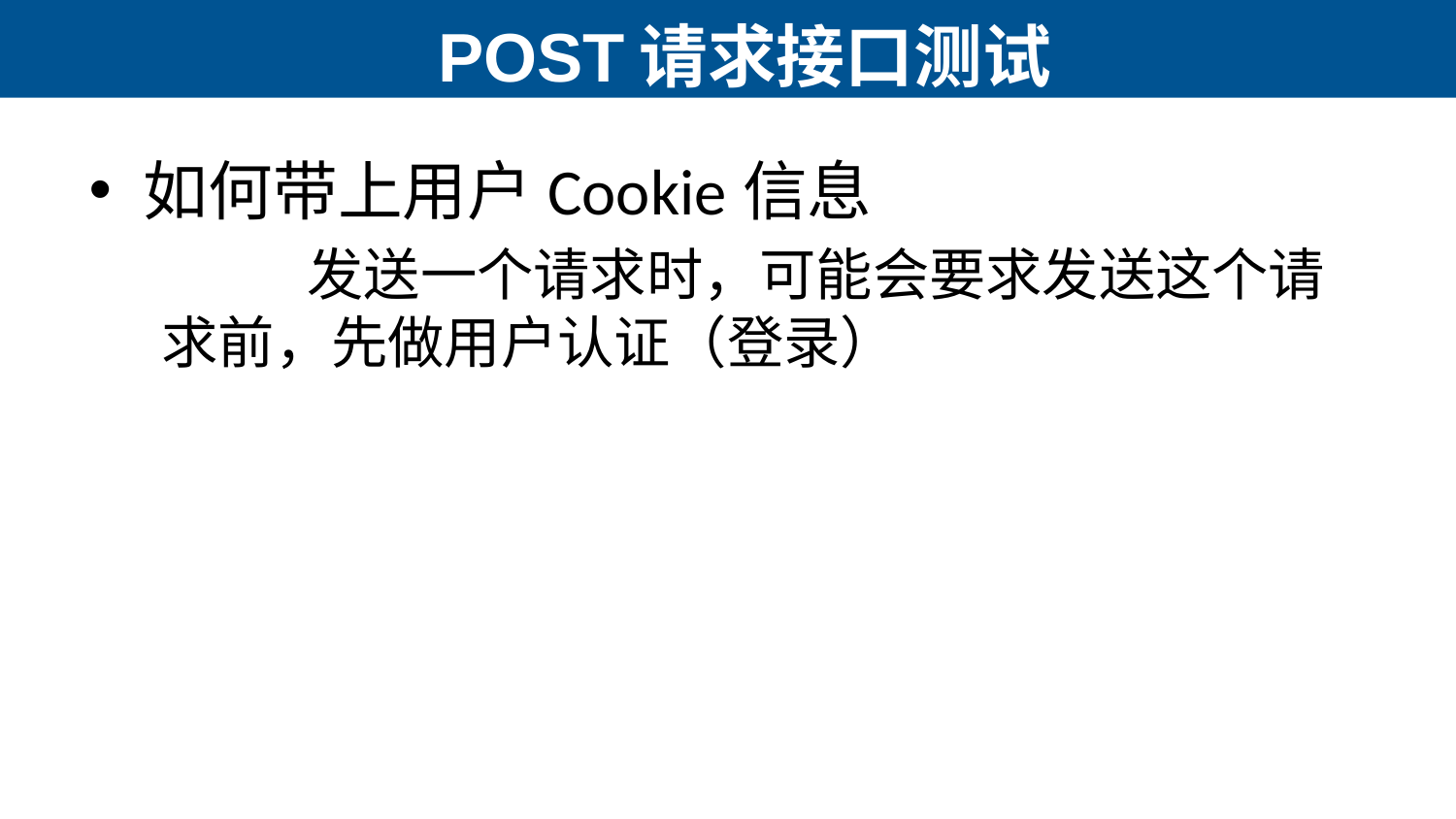

POST请求接口测试
如何带上用户Cookie信息
	发送一个请求时，可能会要求发送这个请求前，先做用户认证（登录）